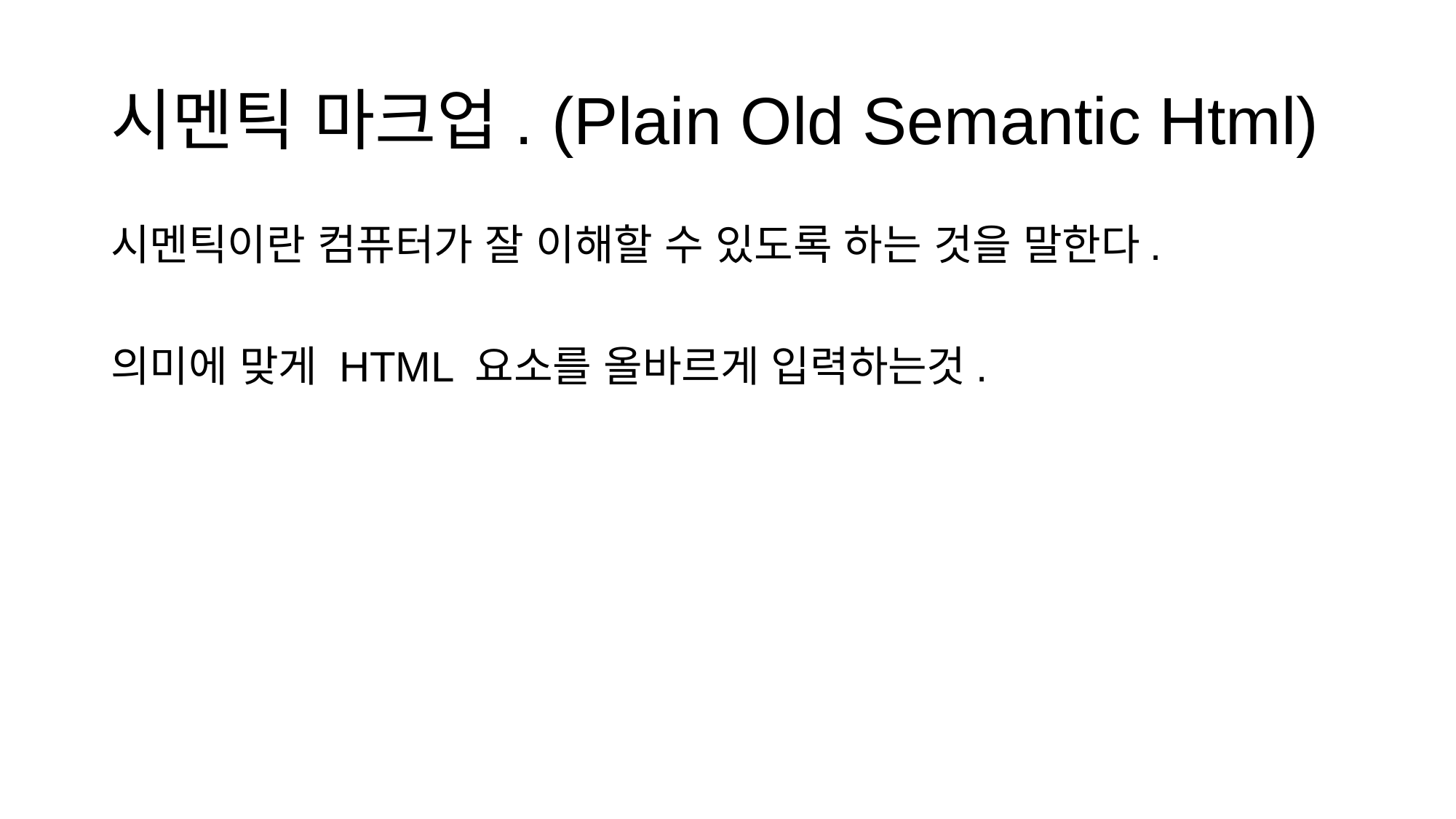

# 시멘틱 마크업. (Plain Old Semantic Html)
시멘틱이란 컴퓨터가 잘 이해할 수 있도록 하는 것을 말한다.

의미에 맞게 HTML 요소를 올바르게 입력하는것.